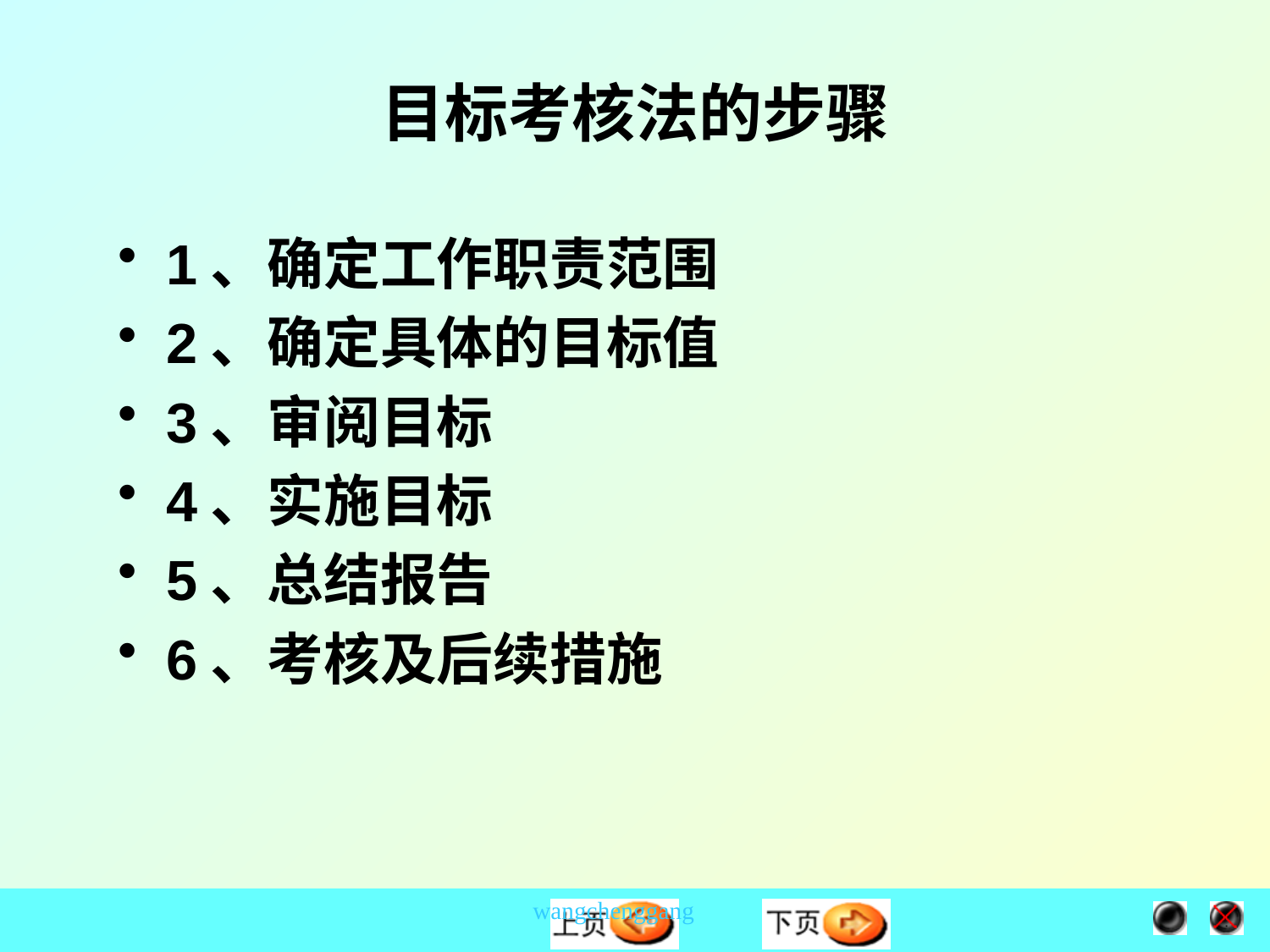

# 目标考核法的步骤
1、确定工作职责范围
2、确定具体的目标值
3、审阅目标
4、实施目标
5、总结报告
6、考核及后续措施
wangchenggang